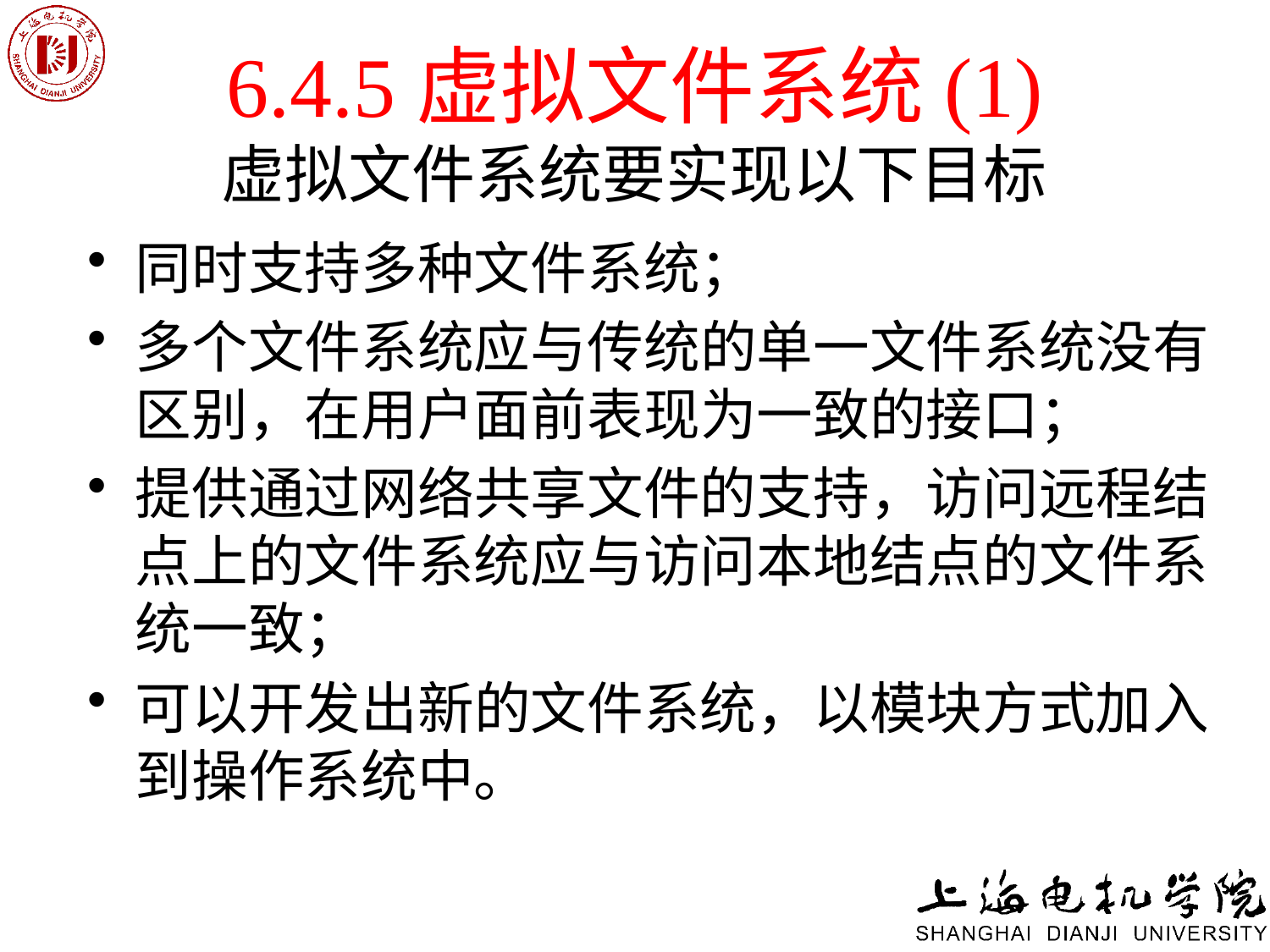

# 6.4.5虚拟文件系统(1) 虚拟文件系统要实现以下目标
同时支持多种文件系统；
多个文件系统应与传统的单一文件系统没有区别，在用户面前表现为一致的接口；
提供通过网络共享文件的支持，访问远程结点上的文件系统应与访问本地结点的文件系统一致；
可以开发出新的文件系统，以模块方式加入到操作系统中。